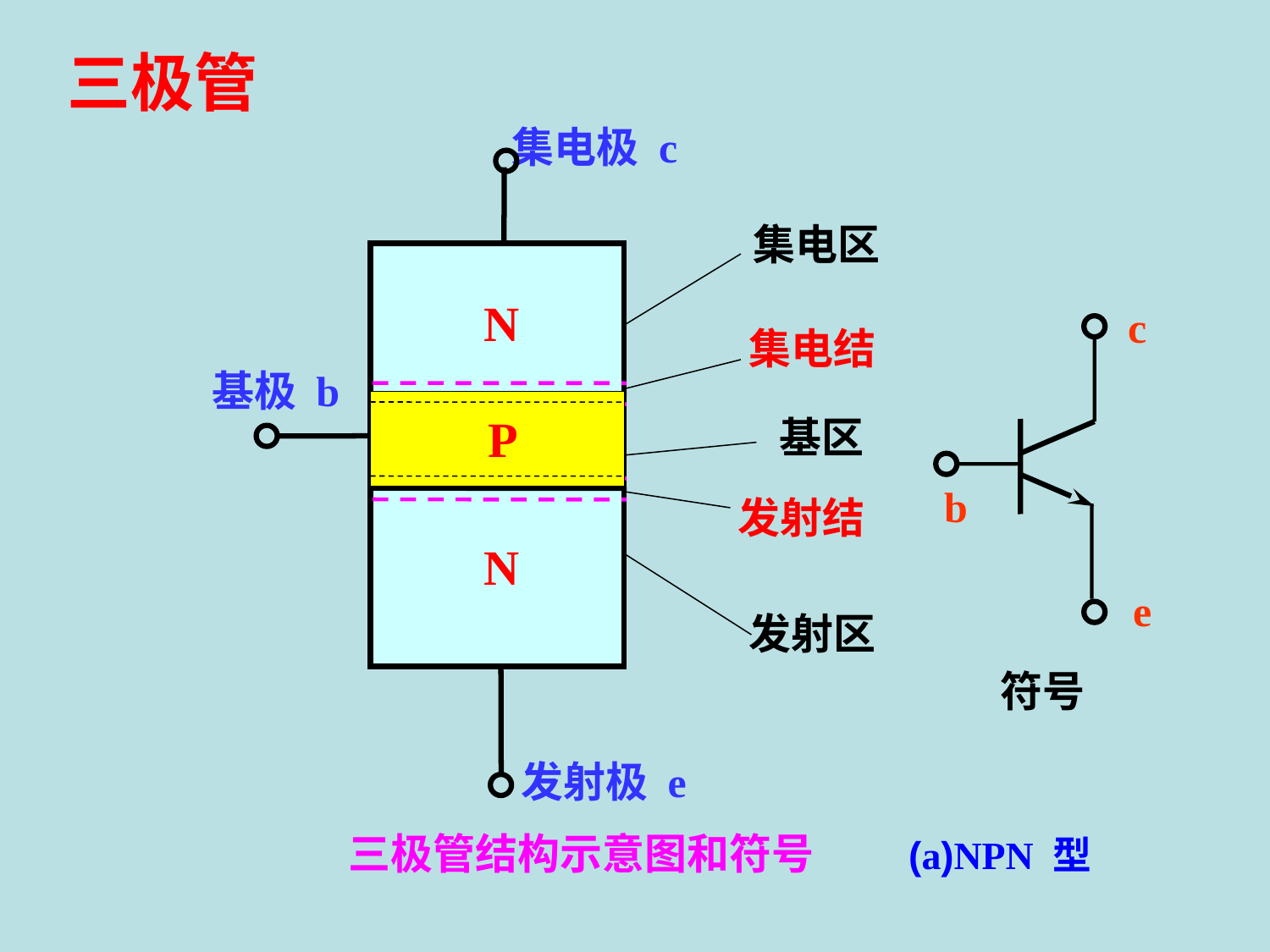

三极管
集电极 c

N

P

N

集电区

c

b

e

符号
集电结
基极 b

基区

发射结

发射区
发射极 e
三极管结构示意图和符号　　(a)NPN 型